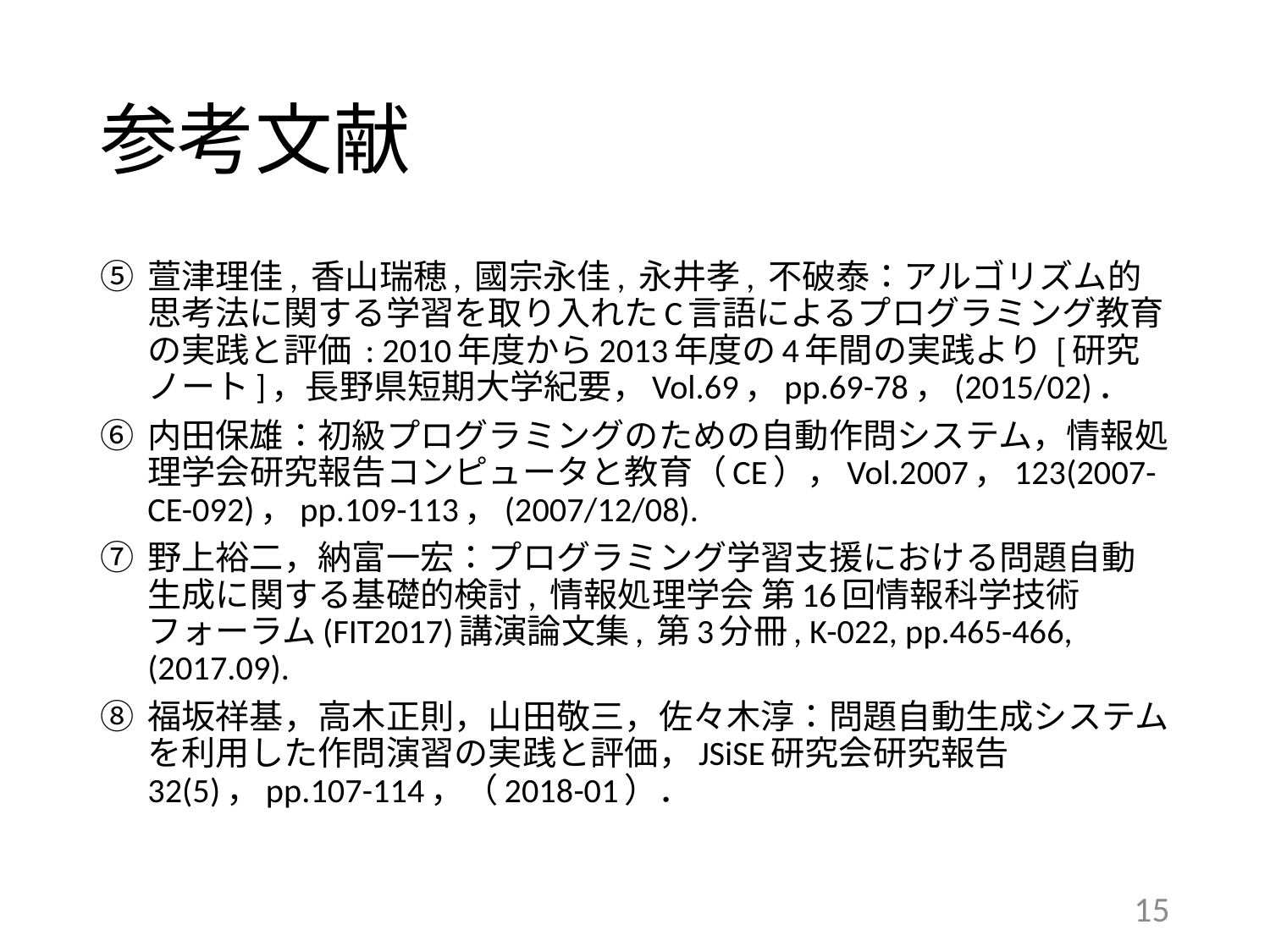

# 参考文献
萱津理佳, 香山瑞穂, 國宗永佳, 永井孝, 不破泰：アルゴリズム的思考法に関する学習を取り入れたC言語によるプログラミング教育の実践と評価 : 2010年度から2013年度の4年間の実践より [研究ノート]，長野県短期大学紀要，Vol.69，pp.69-78，(2015/02)．
内田保雄：初級プログラミングのための自動作問システム，情報処理学会研究報告コンピュータと教育（CE），Vol.2007，123(2007-CE-092)，pp.109-113，(2007/12/08).
野上裕二，納富一宏：プログラミング学習支援における問題自動生成に関する基礎的検討, 情報処理学会 第16回情報科学技術フォーラム(FIT2017)講演論文集, 第3分冊, K-022, pp.465-466, (2017.09).
福坂祥基，高木正則，山田敬三，佐々木淳：問題自動生成システムを利用した作問演習の実践と評価，JSiSE研究会研究報告 32(5)，pp.107-114，（2018-01）．

15